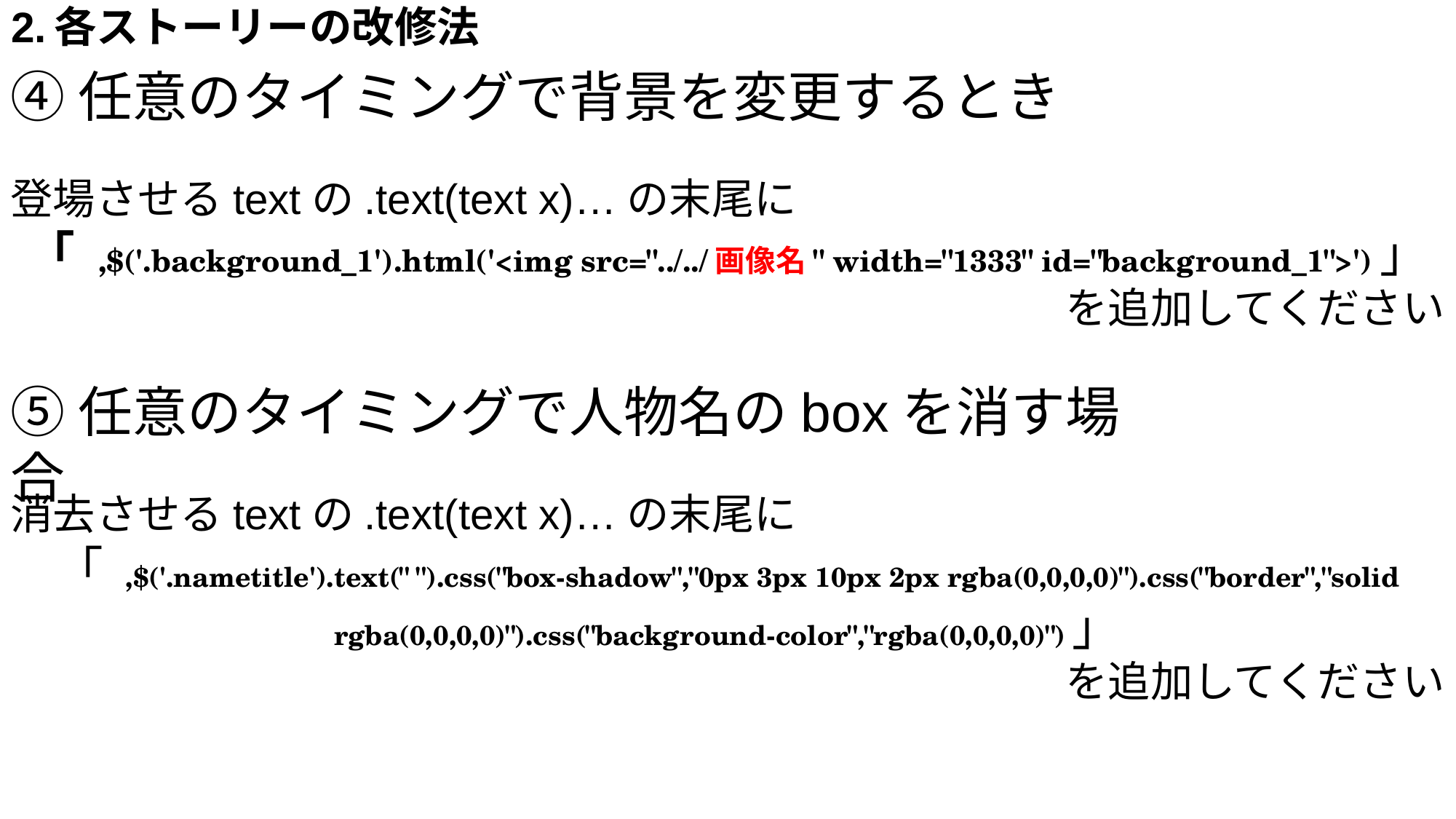

# 2.各ストーリーの改修法
④任意のタイミングで背景を変更するとき
登場させるtextの.text(text x)…の末尾に
「 ,$('.background_1').html('<img src="../../画像名" width="1333" id="background_1">')」
を追加してください
⑤任意のタイミングで人物名のboxを消す場合
消去させるtextの.text(text x)…の末尾に
「 ,$('.nametitle').text(" ").css("box-shadow","0px 3px 10px 2px rgba(0,0,0,0)").css("border","solid rgba(0,0,0,0)").css("background-color","rgba(0,0,0,0)")」
を追加してください